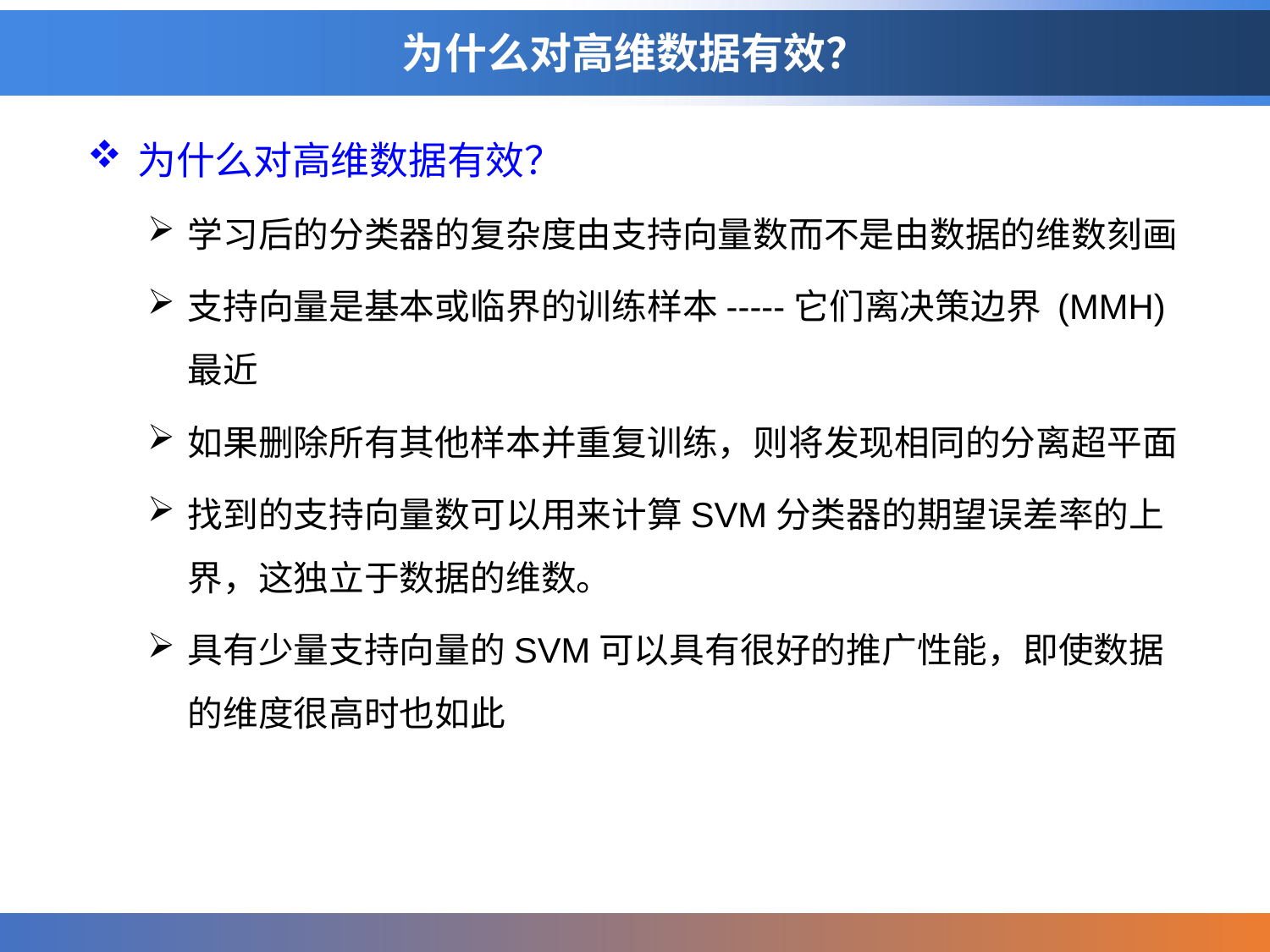

# 为什么对高维数据有效？
为什么对高维数据有效？
学习后的分类器的复杂度由支持向量数而不是由数据的维数刻画
支持向量是基本或临界的训练样本-----它们离决策边界 (MMH)最近
如果删除所有其他样本并重复训练，则将发现相同的分离超平面
找到的支持向量数可以用来计算SVM分类器的期望误差率的上界，这独立于数据的维数。
具有少量支持向量的SVM可以具有很好的推广性能，即使数据的维度很高时也如此